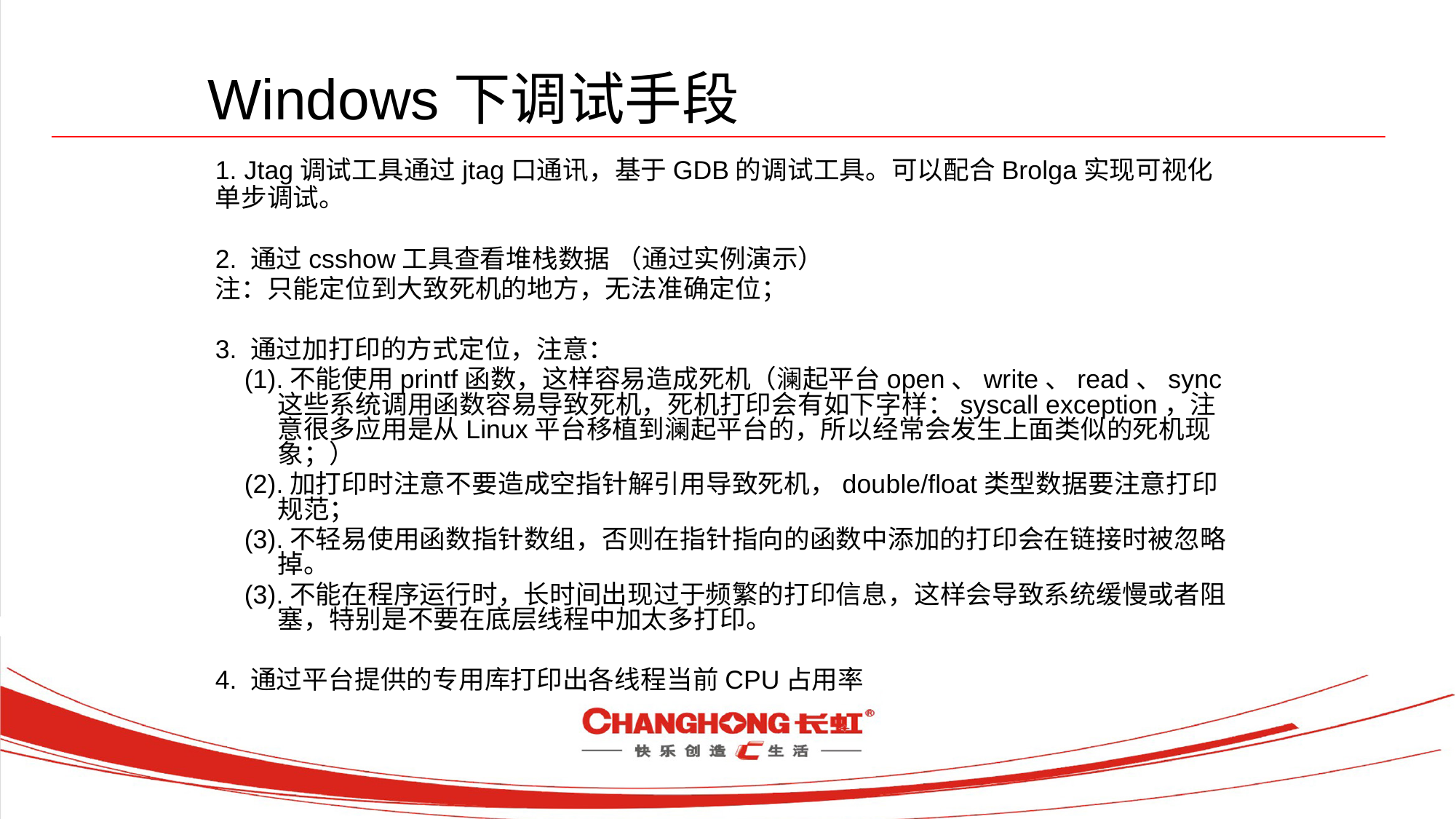

Windows下调试手段
1. Jtag调试工具通过jtag口通讯，基于GDB的调试工具。可以配合Brolga实现可视化单步调试。

2. 通过csshow工具查看堆栈数据 （通过实例演示）
注：只能定位到大致死机的地方，无法准确定位；

3. 通过加打印的方式定位，注意：
    (1).不能使用printf函数，这样容易造成死机（澜起平台open、write、read、sync这些系统调用函数容易导致死机，死机打印会有如下字样：syscall exception，注意很多应用是从Linux平台移植到澜起平台的，所以经常会发生上面类似的死机现象；）
    (2).加打印时注意不要造成空指针解引用导致死机，double/float类型数据要注意打印规范；
    (3).不轻易使用函数指针数组，否则在指针指向的函数中添加的打印会在链接时被忽略掉。
    (3).不能在程序运行时，长时间出现过于频繁的打印信息，这样会导致系统缓慢或者阻塞，特别是不要在底层线程中加太多打印。

4. 通过平台提供的专用库打印出各线程当前CPU占用率